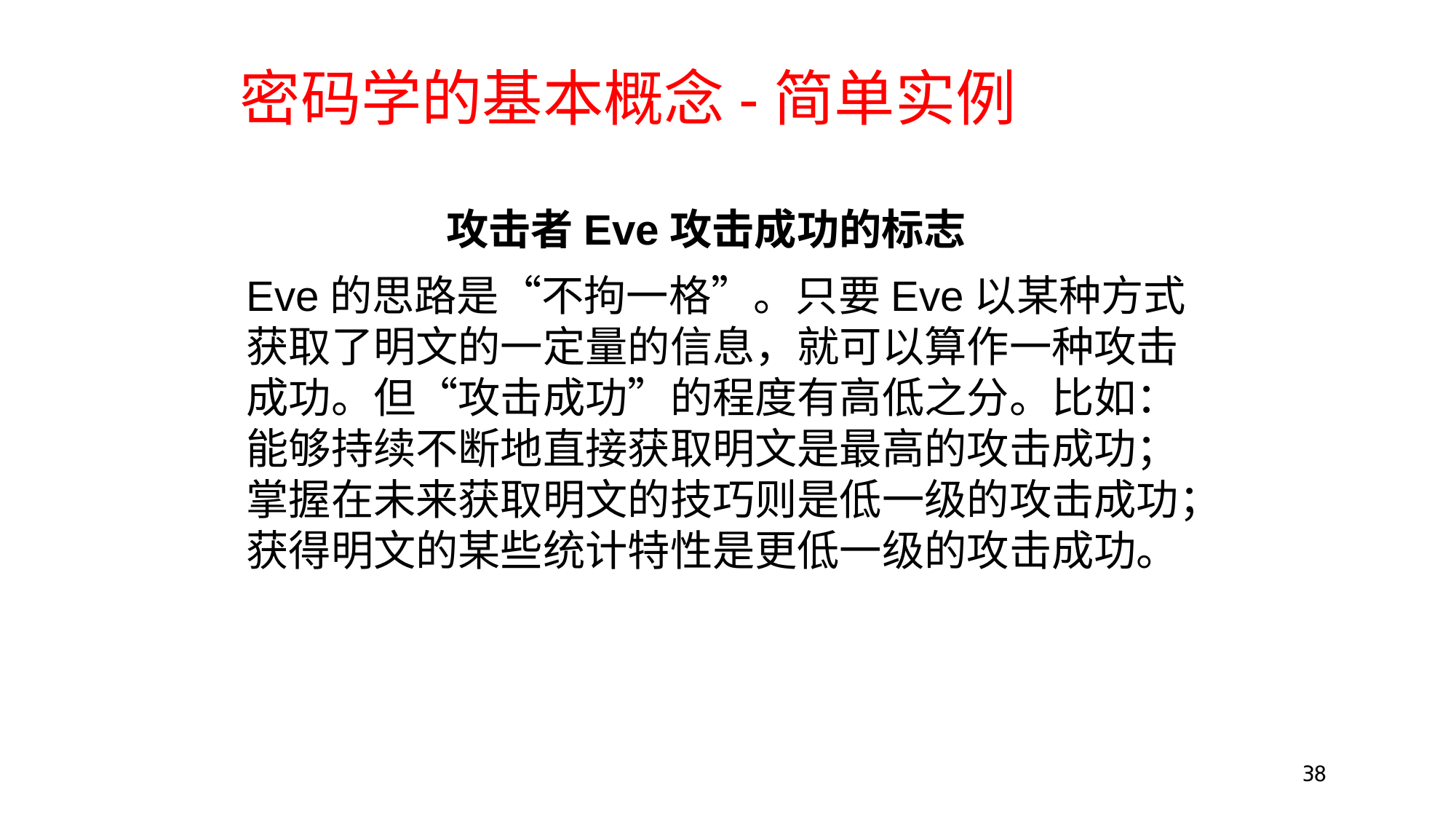

# 密码学的基本概念-简单实例
攻击者Eve攻击成功的标志
Eve的思路是“不拘一格”。只要Eve以某种方式获取了明文的一定量的信息，就可以算作一种攻击成功。但“攻击成功”的程度有高低之分。比如：能够持续不断地直接获取明文是最高的攻击成功；掌握在未来获取明文的技巧则是低一级的攻击成功；获得明文的某些统计特性是更低一级的攻击成功。
38